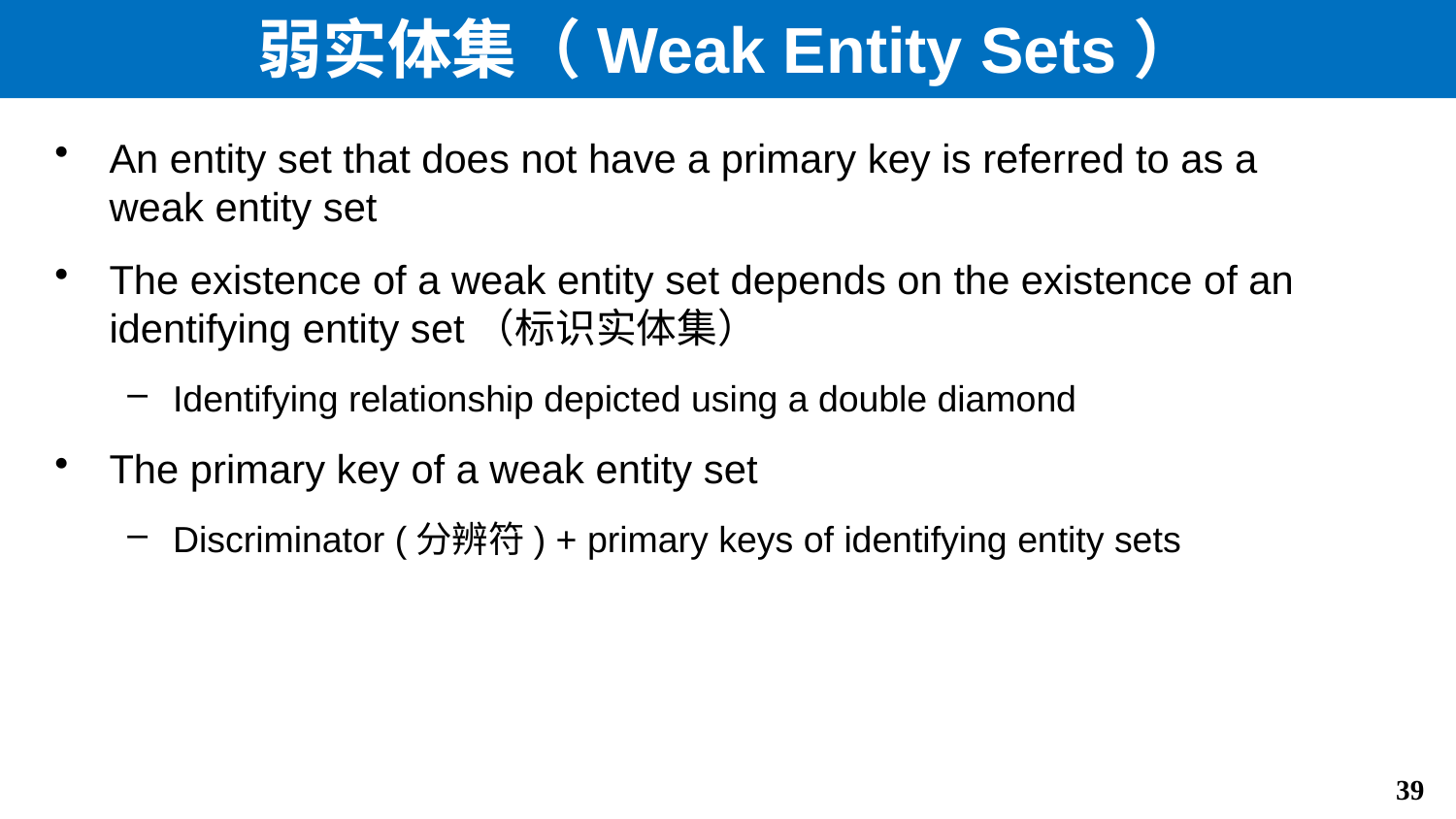

# 弱实体集（Weak Entity Sets）
An entity set that does not have a primary key is referred to as a weak entity set
The existence of a weak entity set depends on the existence of an identifying entity set（标识实体集）
Identifying relationship depicted using a double diamond
The primary key of a weak entity set
Discriminator (分辨符) + primary keys of identifying entity sets